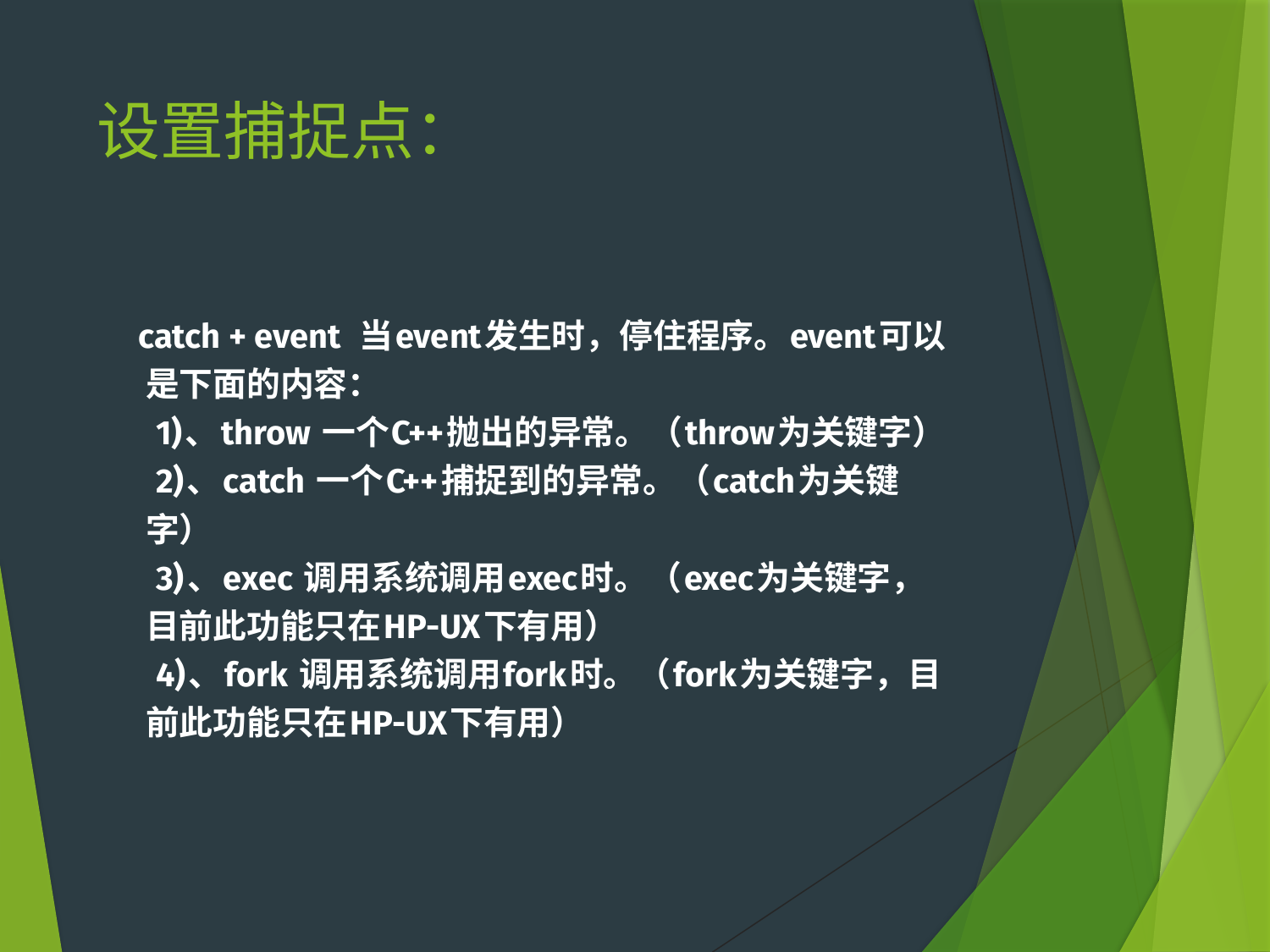

# 设置捕捉点：
       catch + event  当event发生时，停住程序。event可以是下面的内容：
 1)、throw 一个C++抛出的异常。（throw为关键字）
 2)、catch 一个C++捕捉到的异常。（catch为关键字）
 3)、exec 调用系统调用exec时。（exec为关键字，目前此功能只在HP-UX下有用）
 4)、fork 调用系统调用fork时。（fork为关键字，目前此功能只在HP-UX下有用）